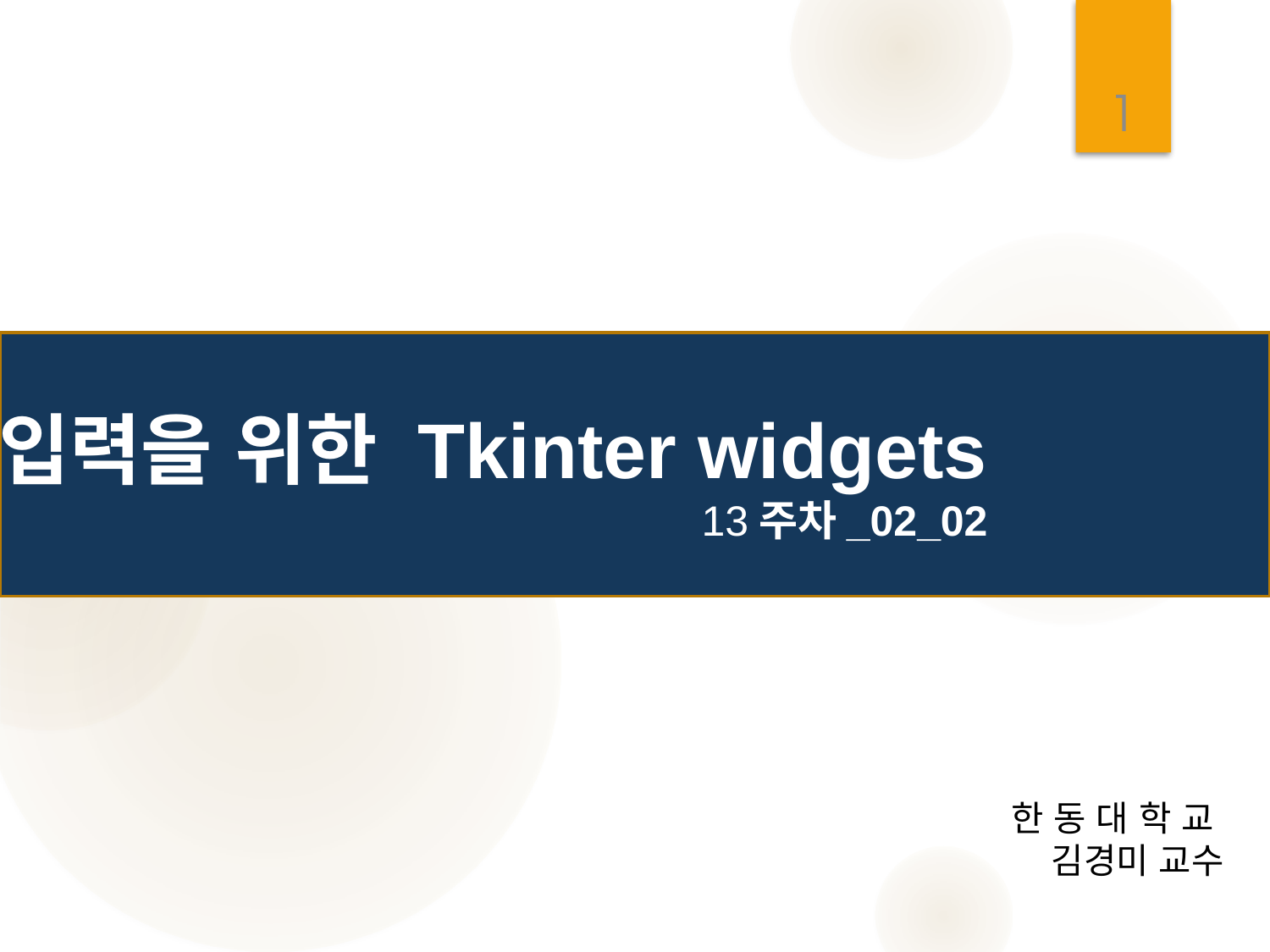

1

# 입력을 위한 Tkinter widgets 13주차_02_02
한 동 대 학 교
김경미 교수